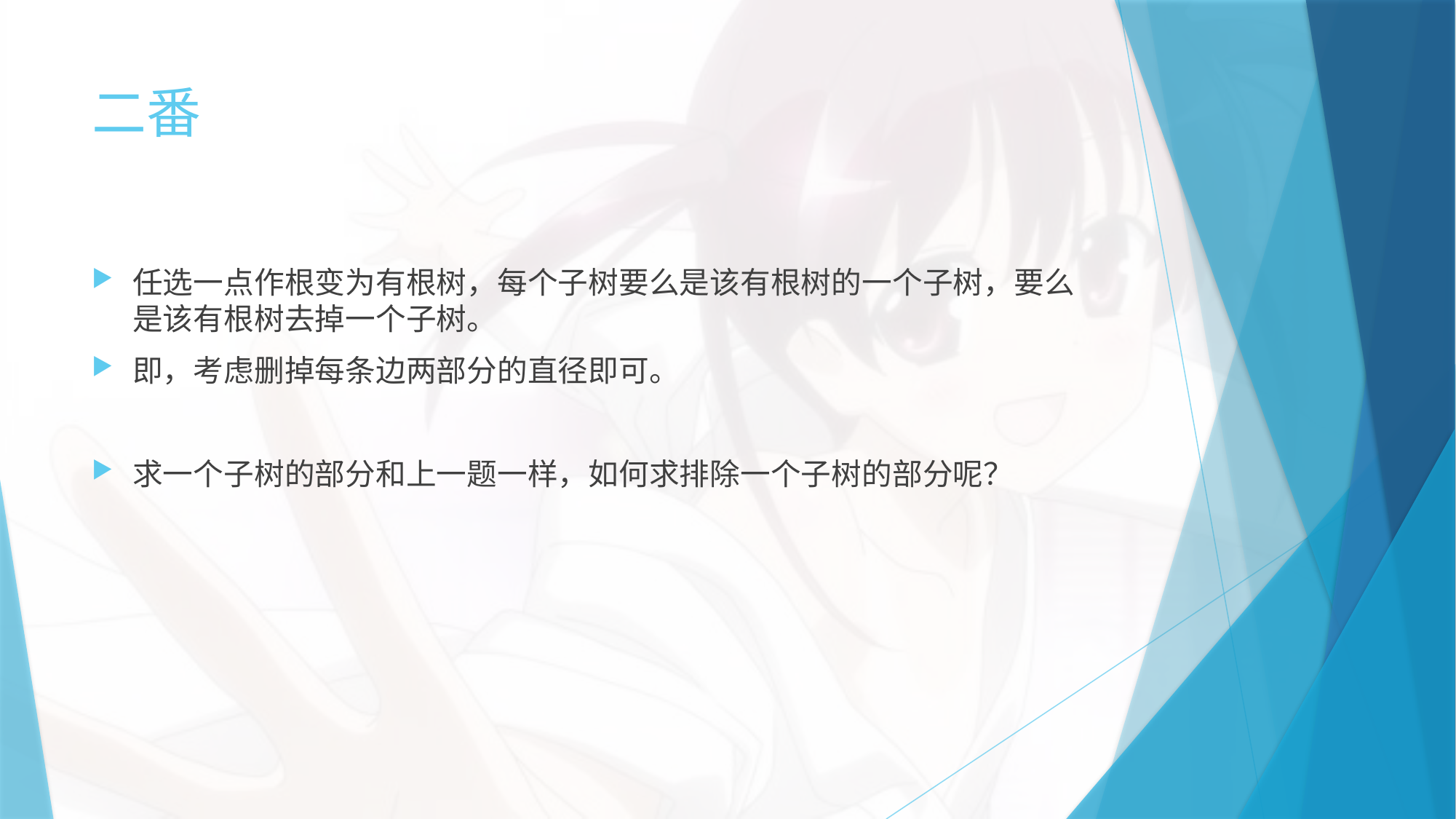

# 二番
任选一点作根变为有根树，每个子树要么是该有根树的一个子树，要么是该有根树去掉一个子树。
即，考虑删掉每条边两部分的直径即可。

求一个子树的部分和上一题一样，如何求排除一个子树的部分呢？